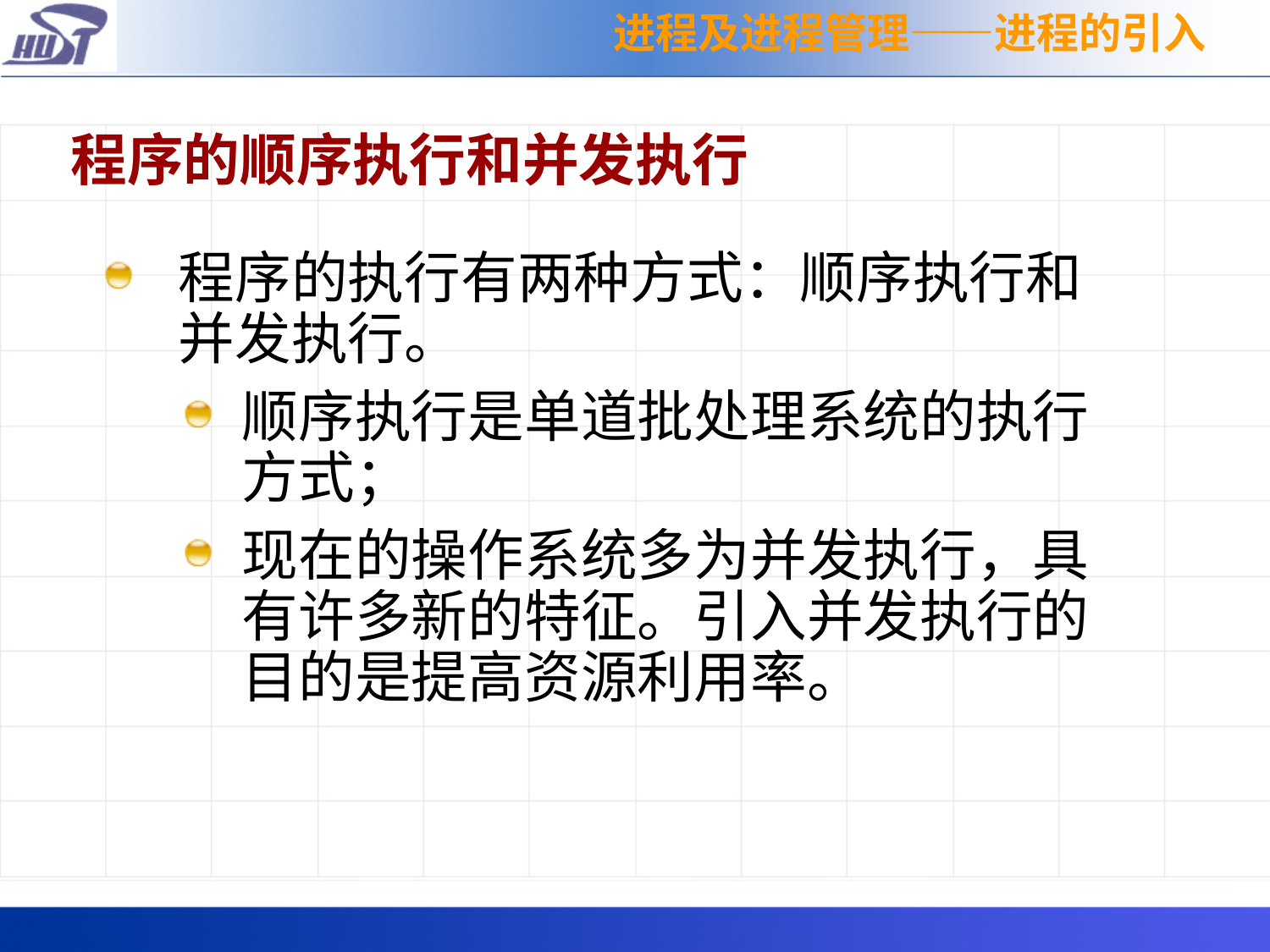

进程及进程管理——进程的引入
程序的顺序执行和并发执行
程序的执行有两种方式：顺序执行和并发执行。
顺序执行是单道批处理系统的执行方式；
现在的操作系统多为并发执行，具有许多新的特征。引入并发执行的目的是提高资源利用率。